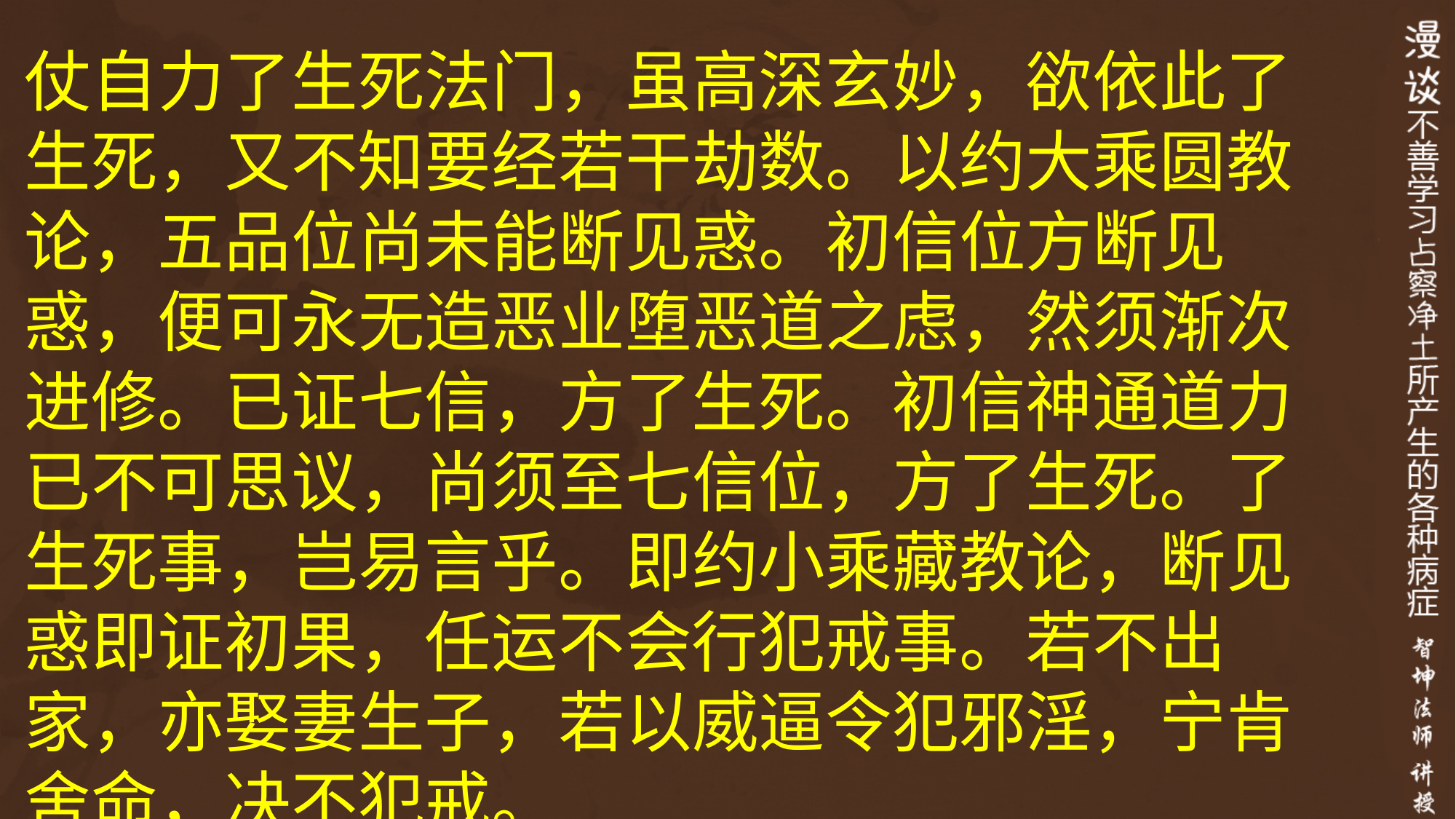

仗自力了生死法门，虽高深玄妙，欲依此了生死，又不知要经若干劫数。以约大乘圆教论，五品位尚未能断见惑。初信位方断见惑，便可永无造恶业堕恶道之虑，然须渐次进修。已证七信，方了生死。初信神通道力已不可思议，尚须至七信位，方了生死。了生死事，岂易言乎。即约小乘藏教论，断见惑即证初果，任运不会行犯戒事。若不出家，亦娶妻生子，若以威逼令犯邪淫，宁肯舍命，决不犯戒。